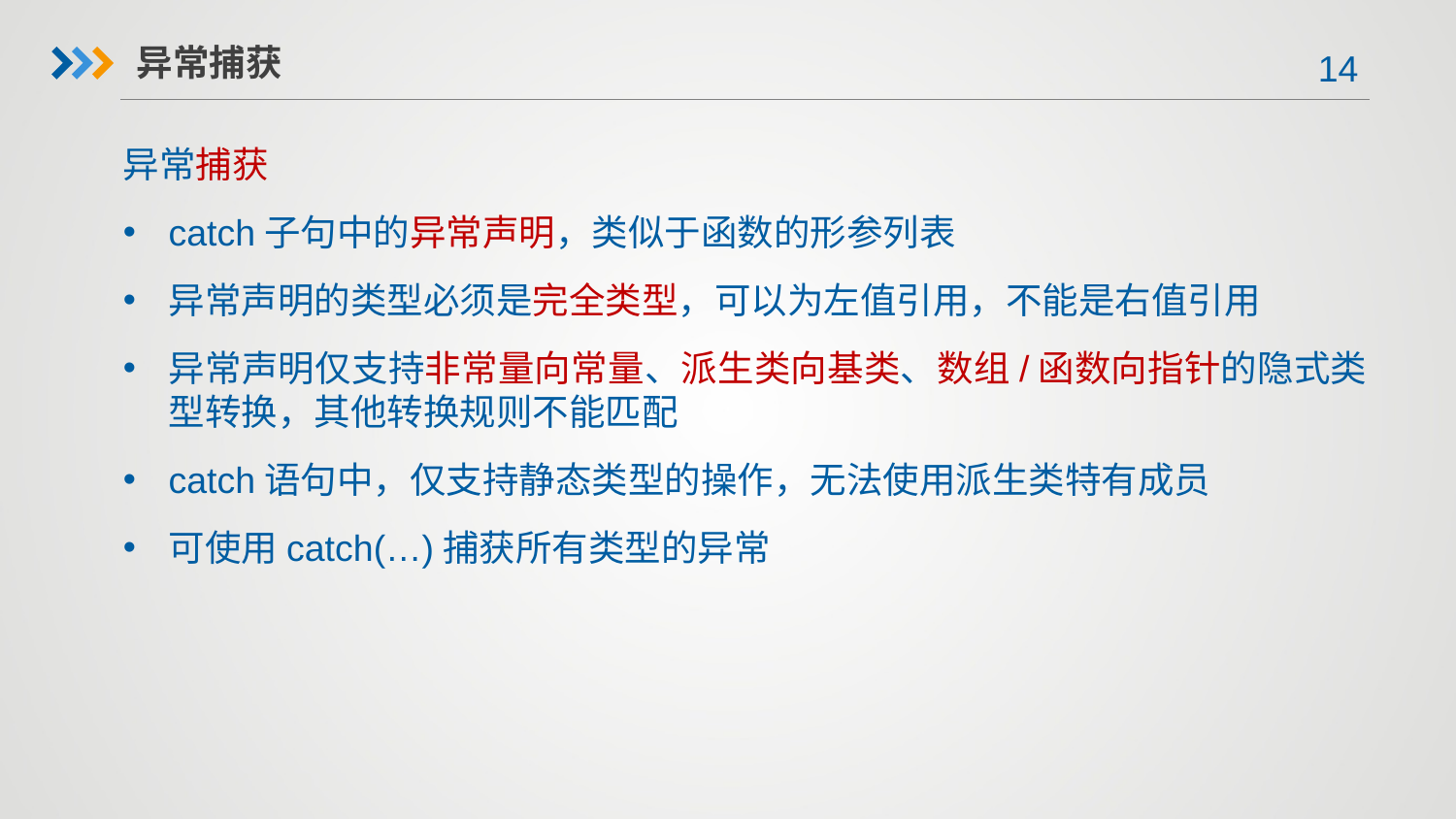

异常捕获
异常捕获
catch子句中的异常声明，类似于函数的形参列表
异常声明的类型必须是完全类型，可以为左值引用，不能是右值引用
异常声明仅支持非常量向常量、派生类向基类、数组/函数向指针的隐式类型转换，其他转换规则不能匹配
catch语句中，仅支持静态类型的操作，无法使用派生类特有成员
可使用catch(…)捕获所有类型的异常